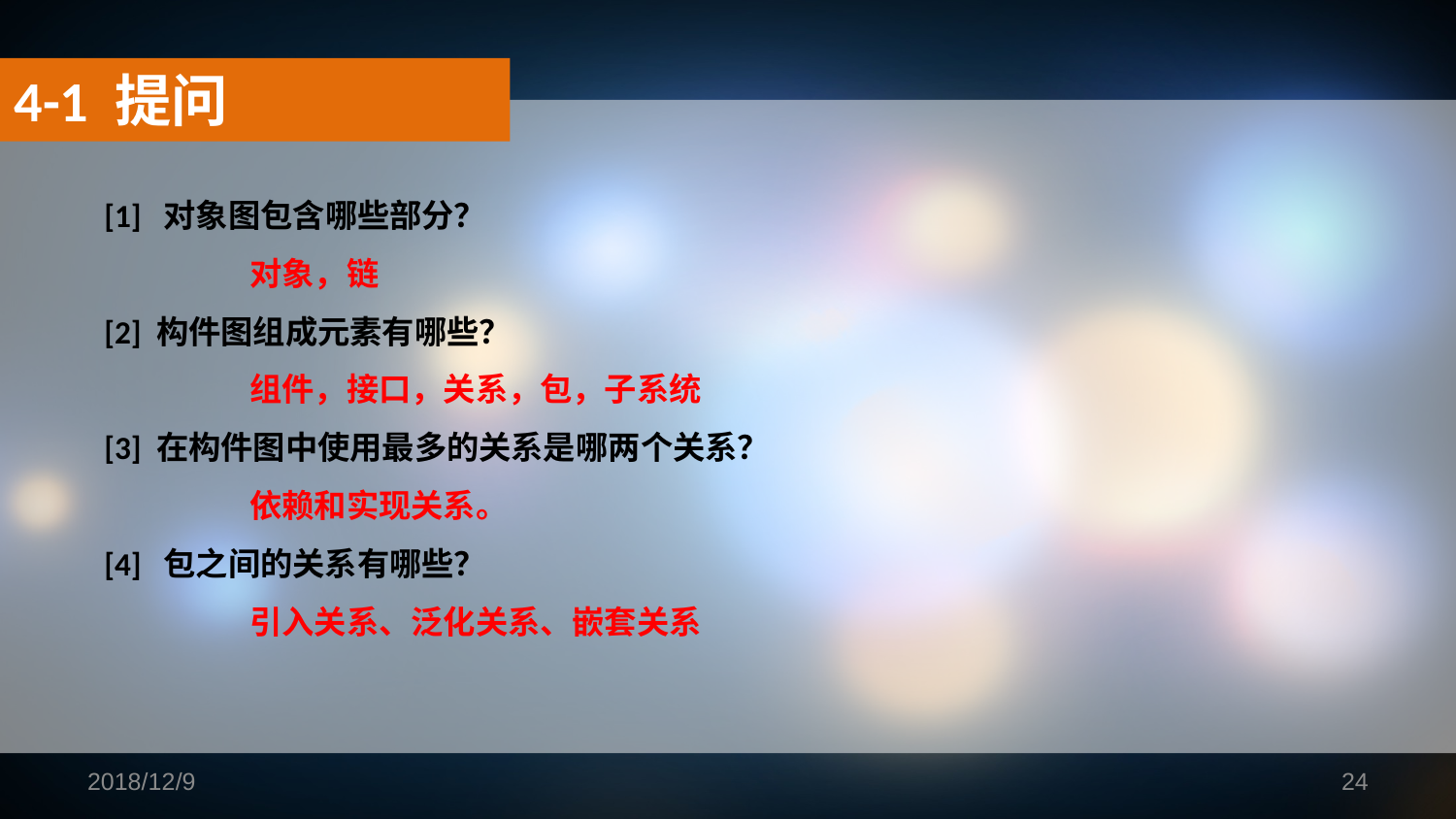

4-1 提问

[1]  对象图包含哪些部分？
 	对象，链
[2] 构件图组成元素有哪些？
	组件，接口，关系，包，子系统
[3] 在构件图中使用最多的关系是哪两个关系？
	依赖和实现关系。
[4]  包之间的关系有哪些？
	引入关系、泛化关系、嵌套关系

2018/12/9
24